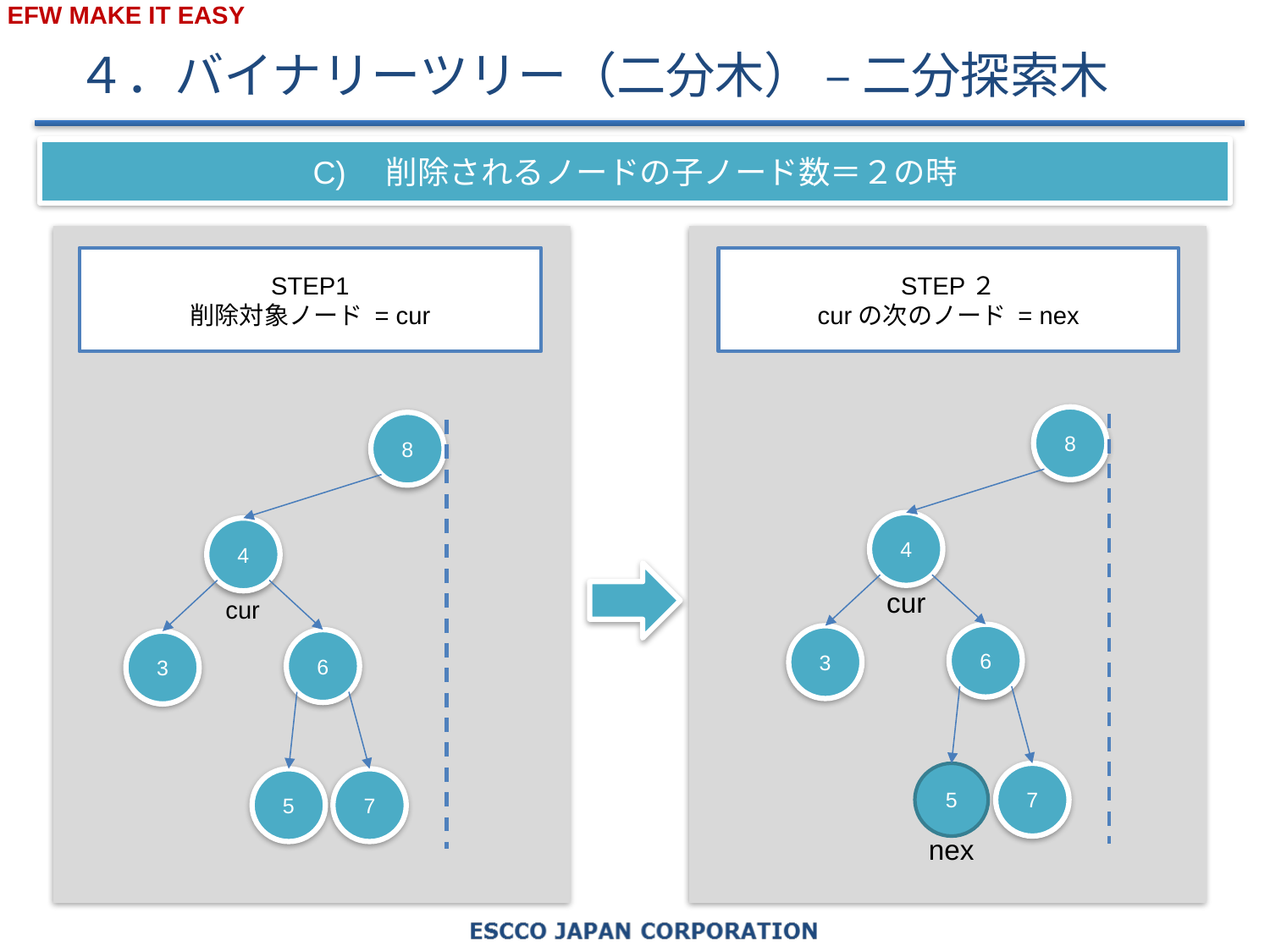

# ４．バイナリーツリー（二分木） – 二分探索木
C)　削除されるノードの子ノード数＝２の時

STEP1
削除対象ノード = cur
STEP２
curの次のノード = nex
8
4
cur
6
3
5
7
nex
8
4
cur
6
3
5
7